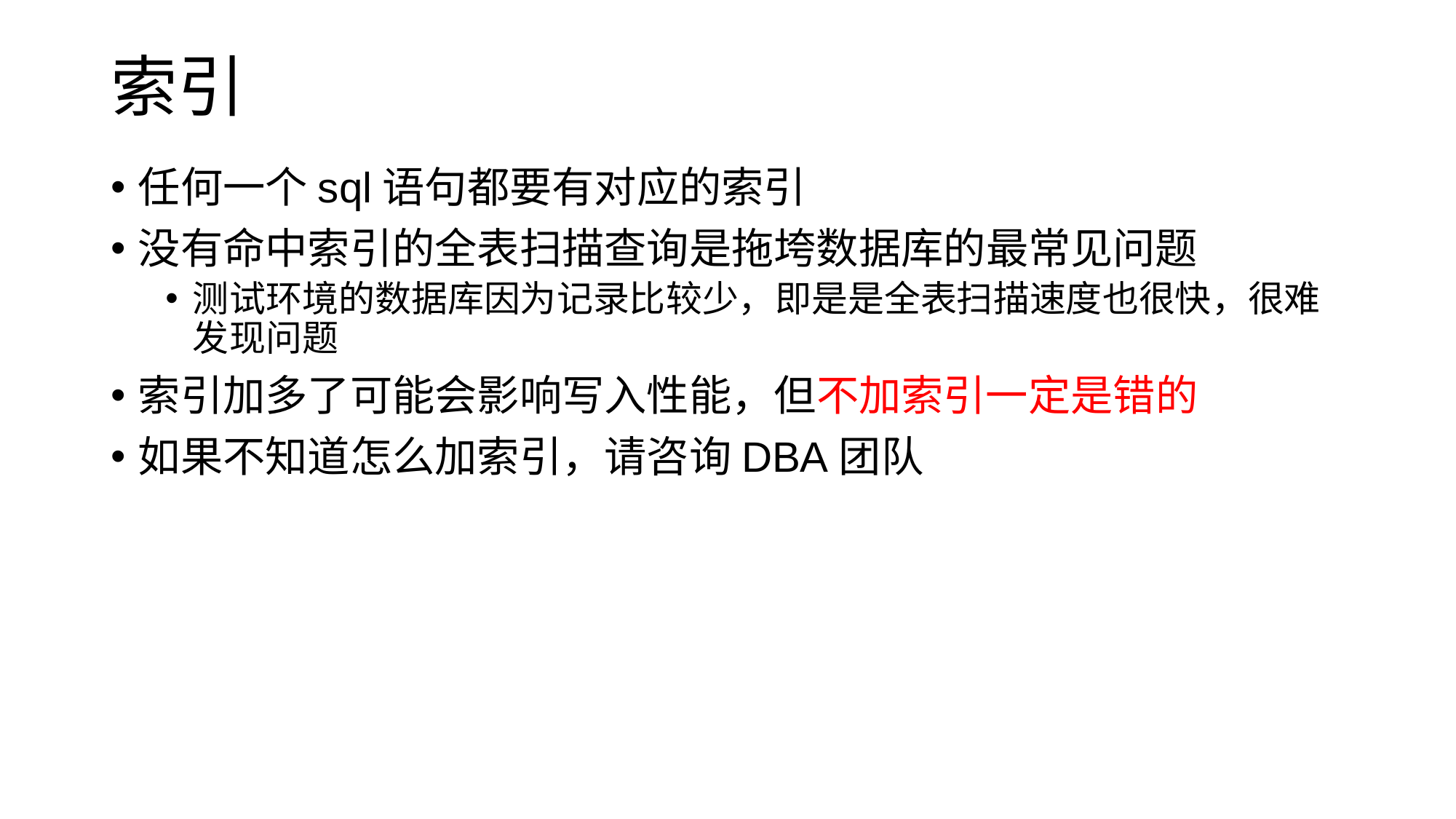

# 索引
任何一个sql语句都要有对应的索引
没有命中索引的全表扫描查询是拖垮数据库的最常见问题
测试环境的数据库因为记录比较少，即是是全表扫描速度也很快，很难发现问题
索引加多了可能会影响写入性能，但不加索引一定是错的
如果不知道怎么加索引，请咨询DBA团队